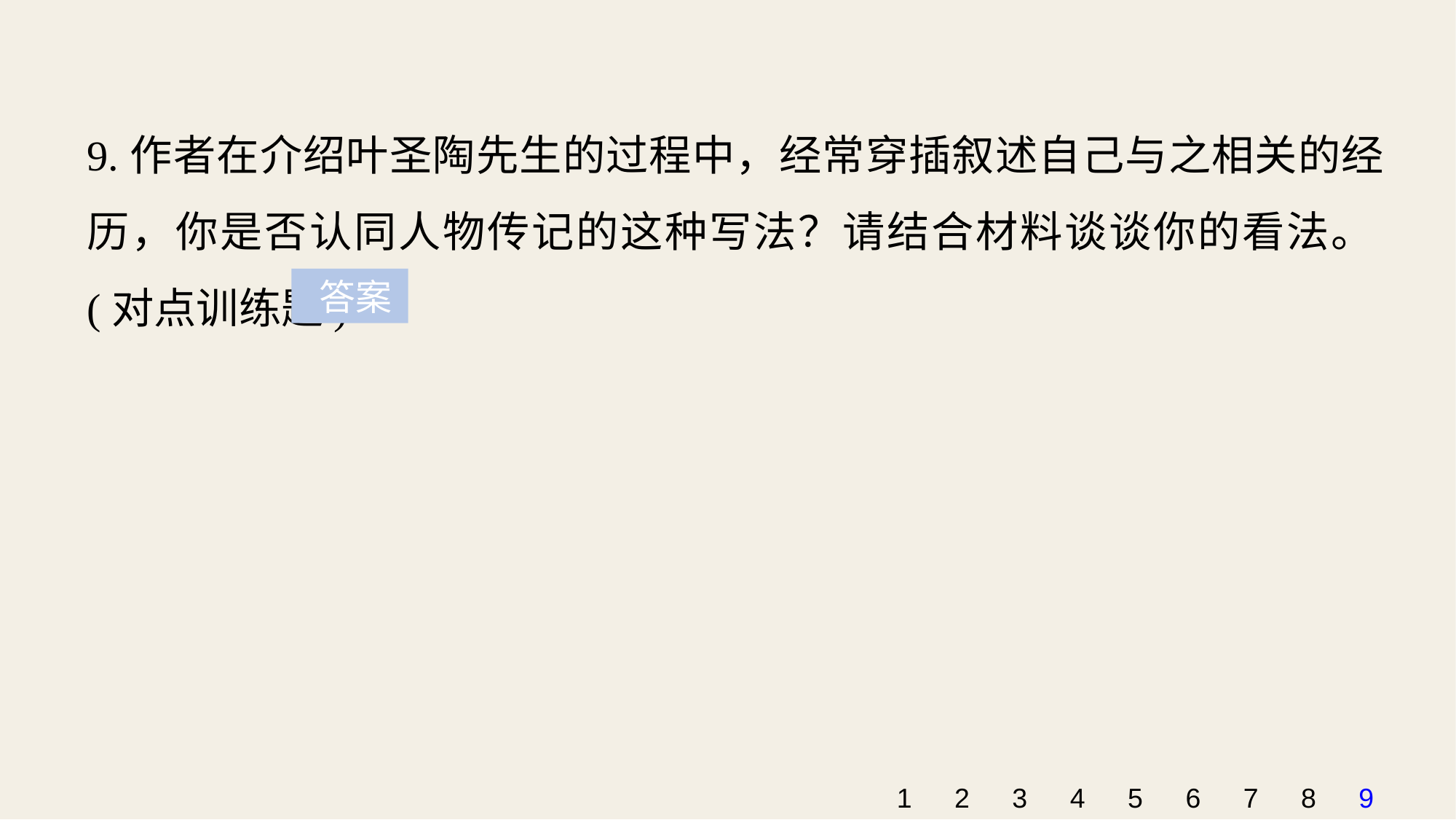

9.作者在介绍叶圣陶先生的过程中，经常穿插叙述自己与之相关的经历，你是否认同人物传记的这种写法？请结合材料谈谈你的看法。(对点训练题)
 答案
1
2
3
4
5
6
7
8
9